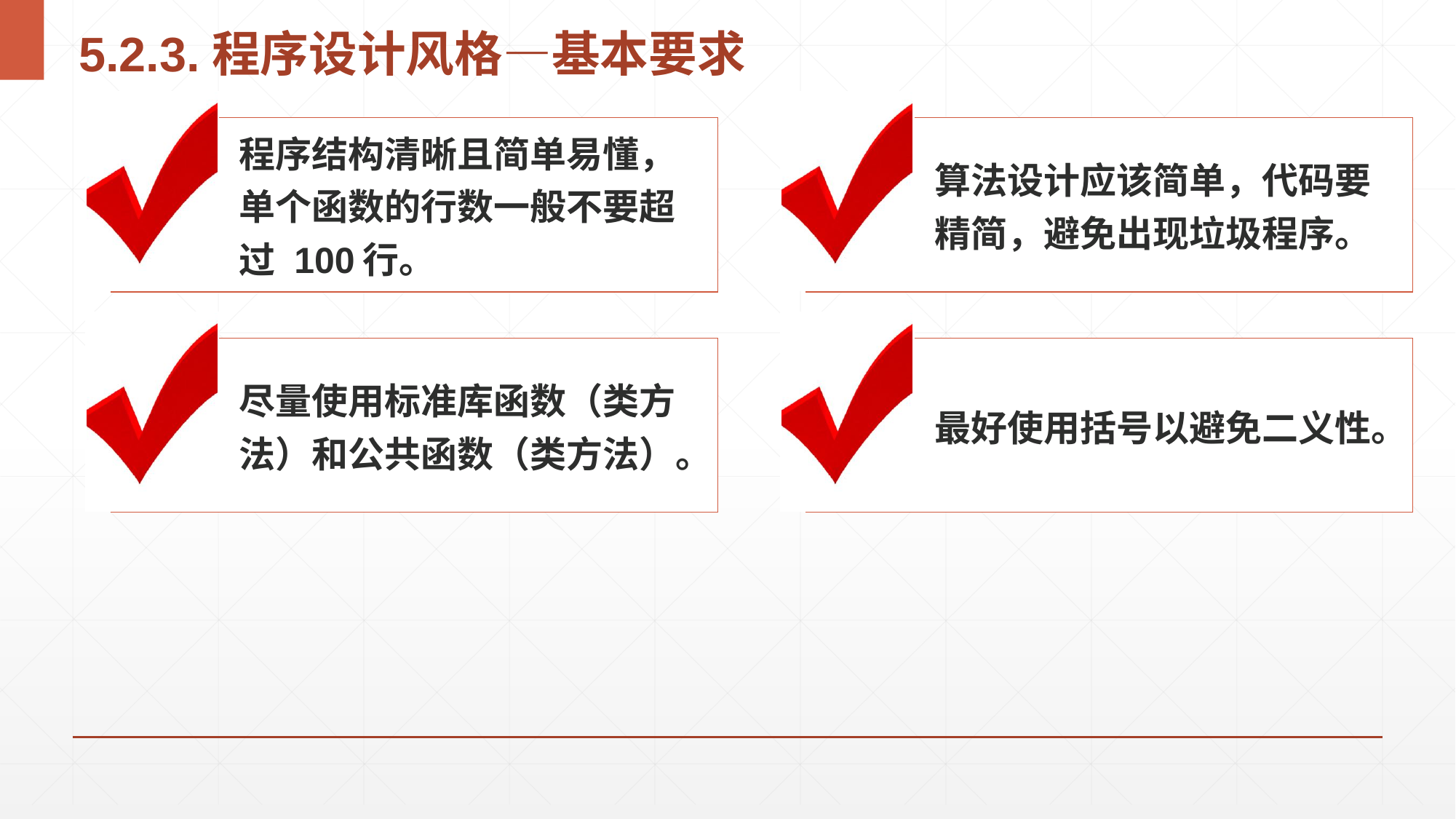

# 5.2.3.程序设计风格—基本要求
程序结构清晰且简单易懂，单个函数的行数一般不要超过 100行。
算法设计应该简单，代码要精简，避免出现垃圾程序。
尽量使用标准库函数（类方法）和公共函数（类方法）。
最好使用括号以避免二义性。